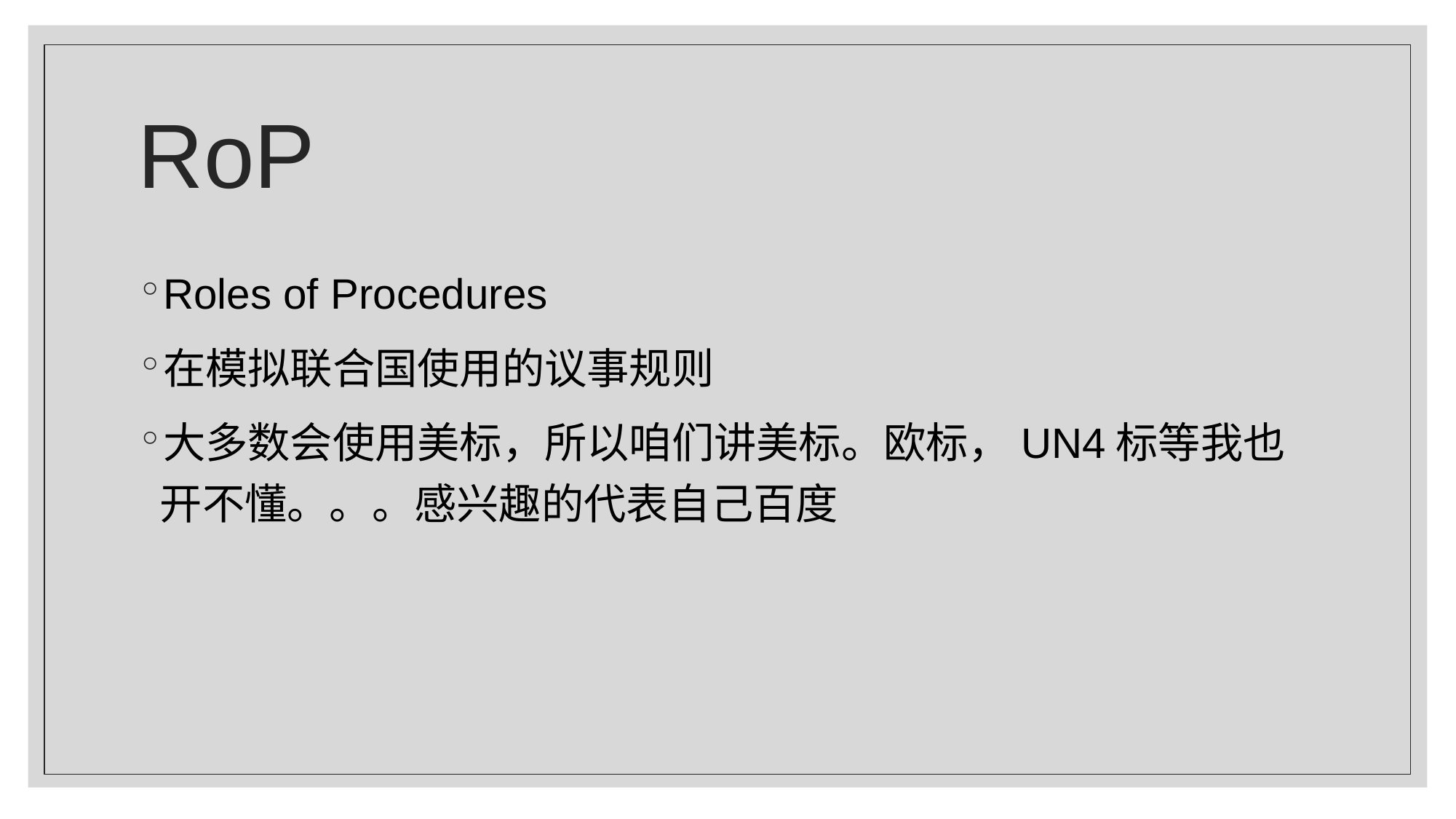

# RoP
Roles of Procedures
在模拟联合国使用的议事规则
大多数会使用美标，所以咱们讲美标。欧标，UN4标等我也开不懂。。。感兴趣的代表自己百度